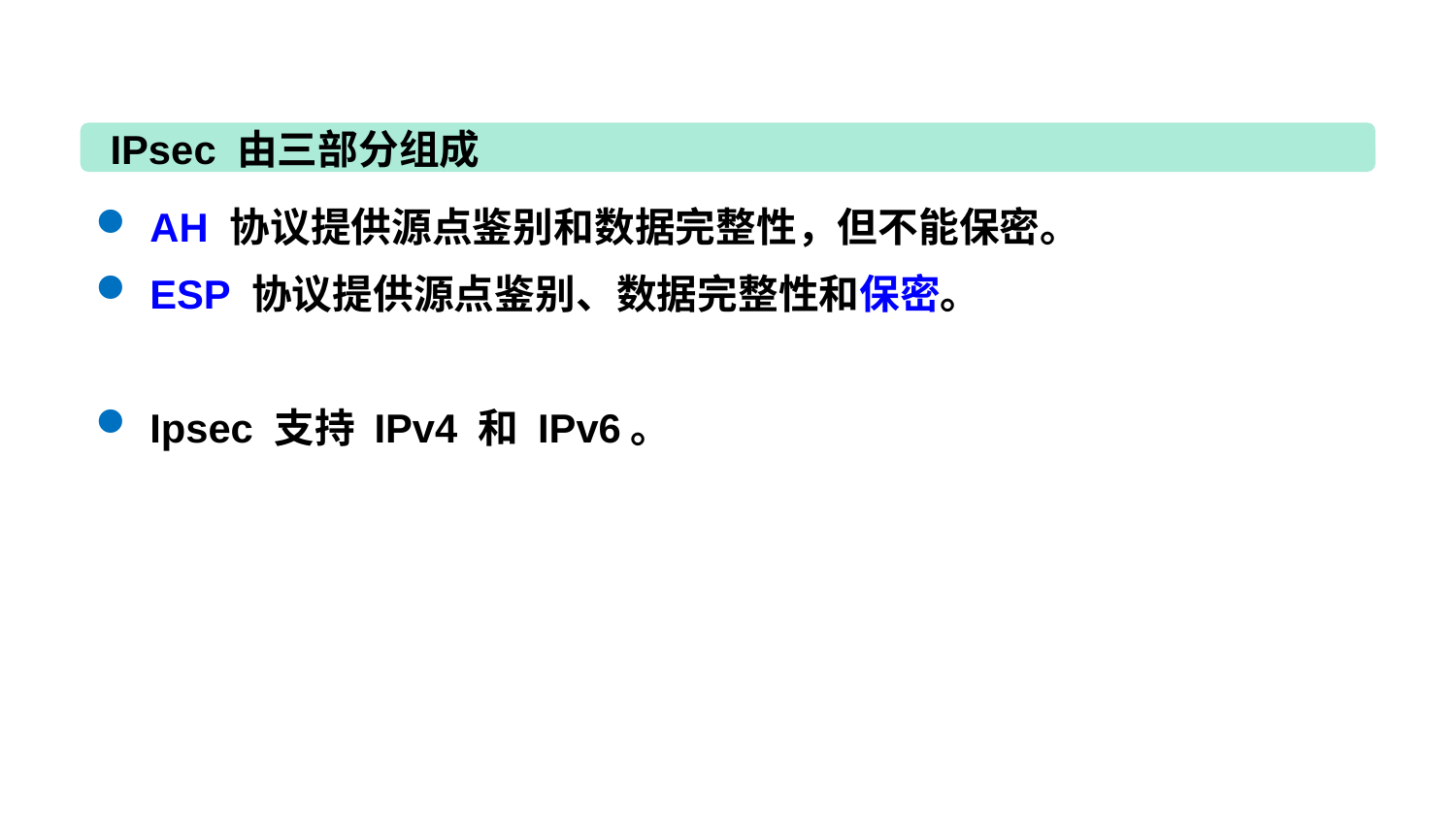

IPsec 由三部分组成

AH 协议提供源点鉴别和数据完整性，但不能保密。
ESP 协议提供源点鉴别、数据完整性和保密。

Ipsec 支持 IPv4 和 IPv6。
70